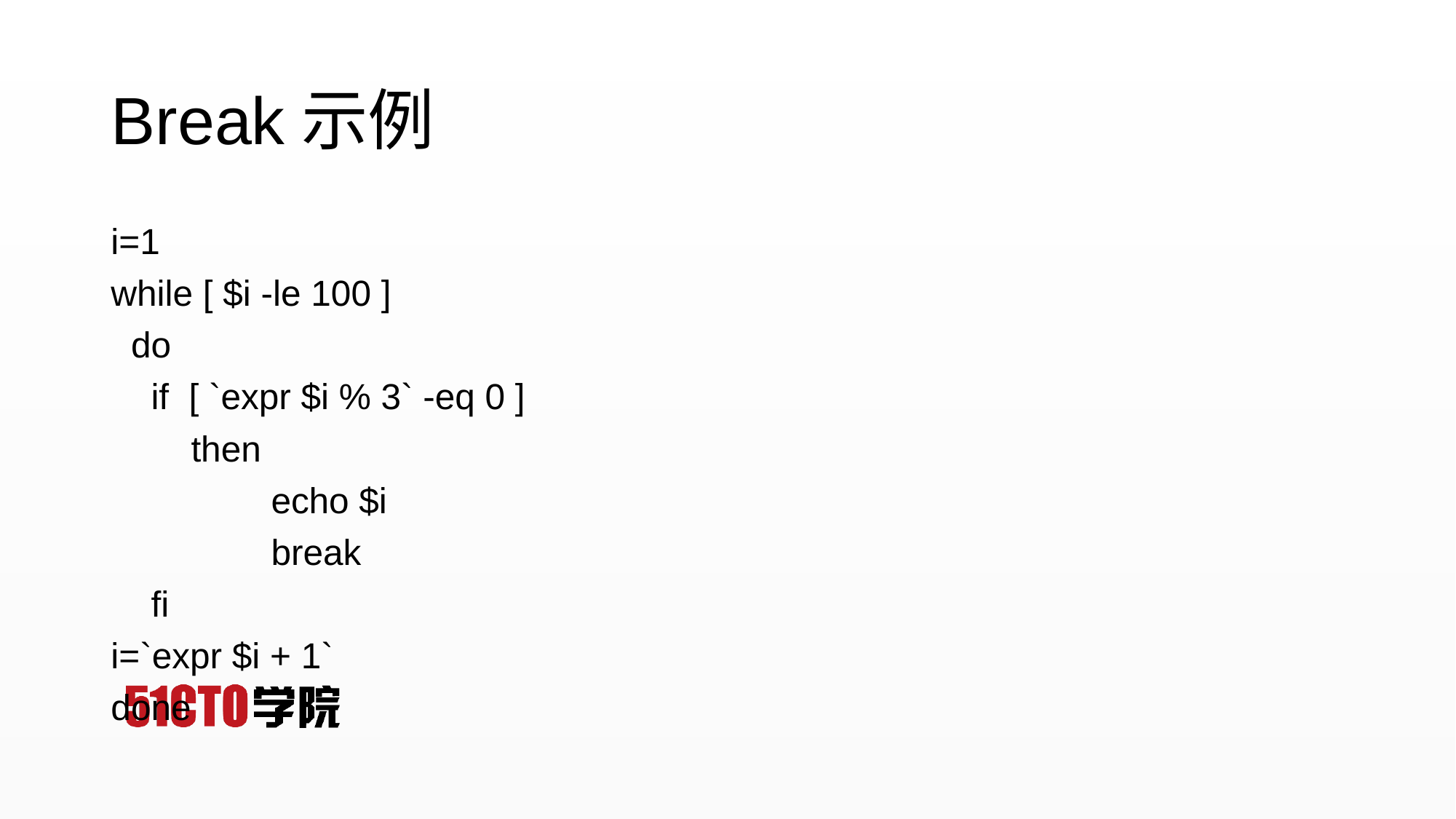

# Break示例
i=1
while [ $i -le 100 ]
  do
    if  [ `expr $i % 3` -eq 0 ]
        then
                echo $i
                break
    fi
i=`expr $i + 1`
done